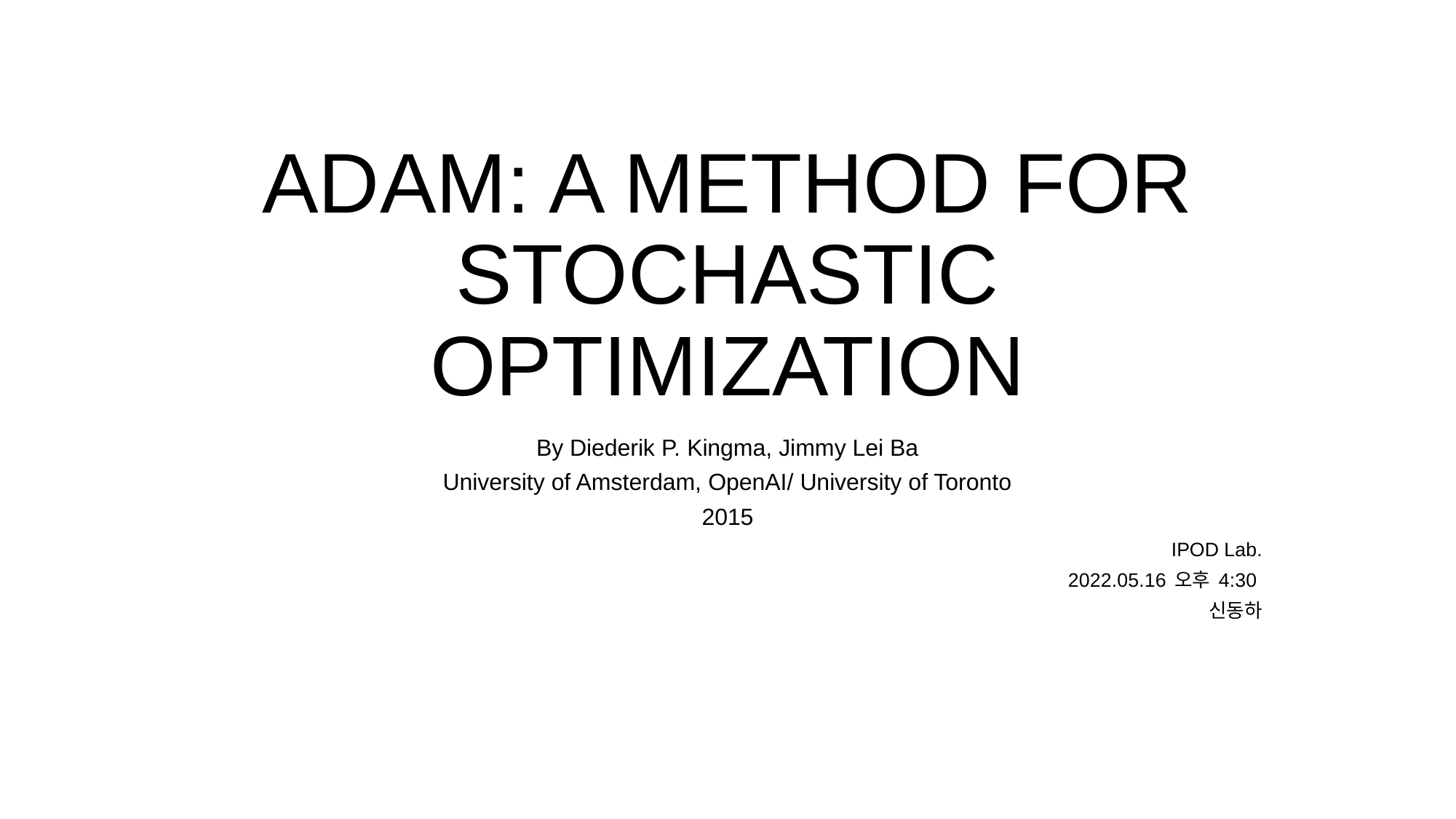

# ADAM: A METHOD FOR STOCHASTIC OPTIMIZATION
By Diederik P. Kingma, Jimmy Lei Ba
University of Amsterdam, OpenAI/ University of Toronto
2015
IPOD Lab.
2022.05.16 오후 4:30
신동하